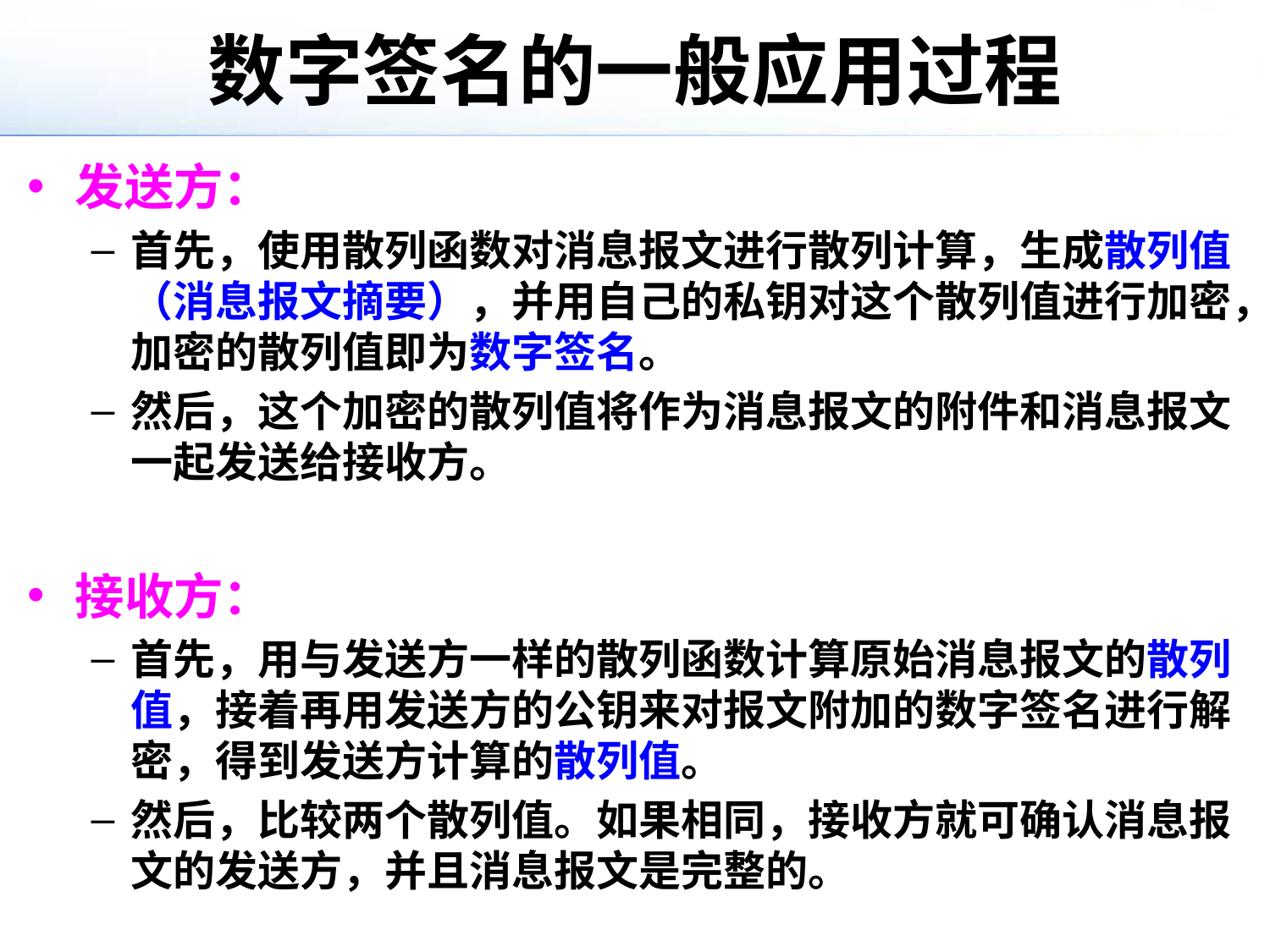

# 数字签名的一般应用过程
发送方：
首先，使用散列函数对消息报文进行散列计算，生成散列值（消息报文摘要），并用自己的私钥对这个散列值进行加密，加密的散列值即为数字签名。
然后，这个加密的散列值将作为消息报文的附件和消息报文一起发送给接收方。

接收方：
首先，用与发送方一样的散列函数计算原始消息报文的散列值，接着再用发送方的公钥来对报文附加的数字签名进行解密，得到发送方计算的散列值。
然后，比较两个散列值。如果相同，接收方就可确认消息报文的发送方，并且消息报文是完整的。